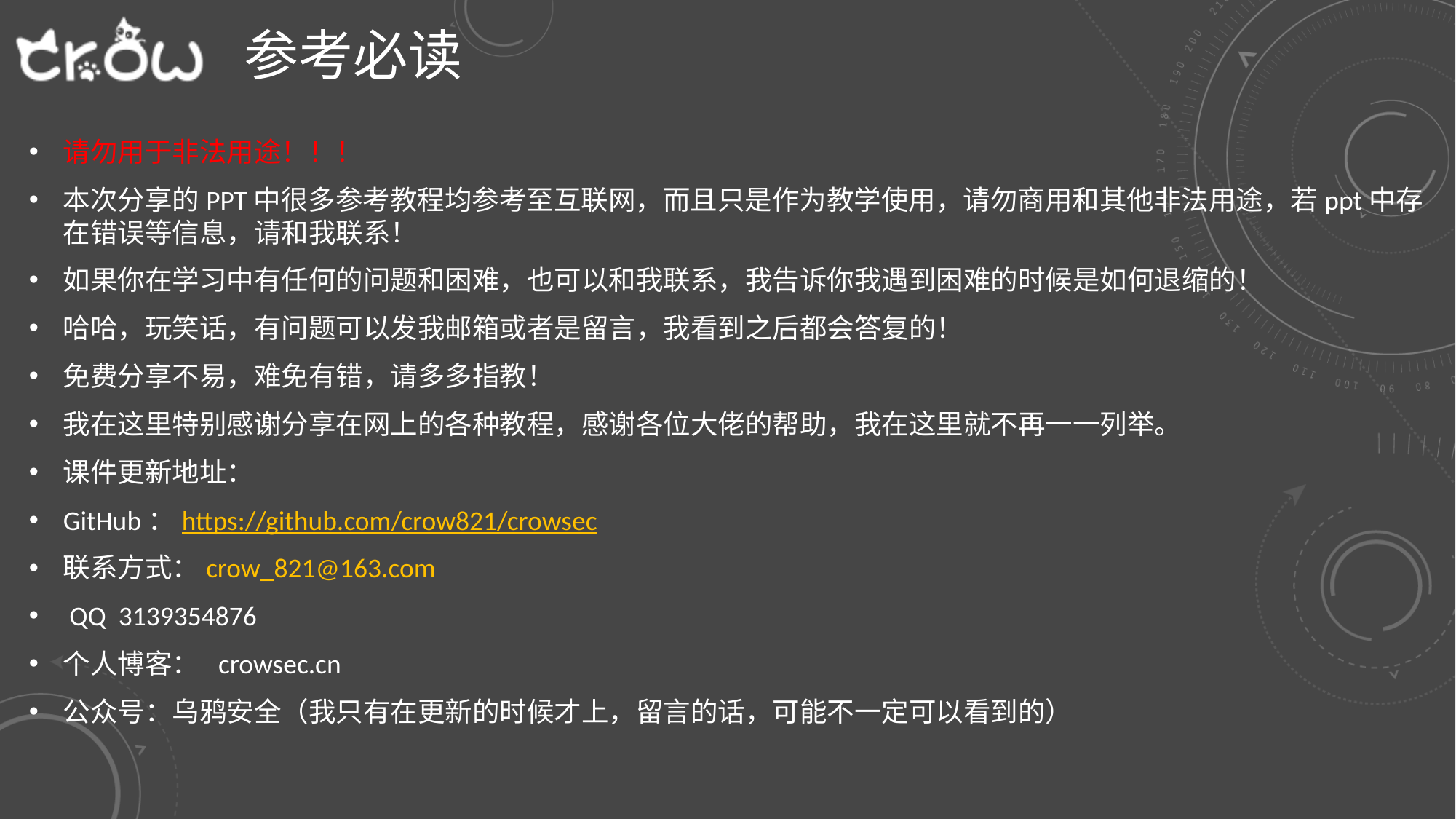

参考必读
请勿用于非法用途！！！
本次分享的PPT中很多参考教程均参考至互联网，而且只是作为教学使用，请勿商用和其他非法用途，若ppt中存在错误等信息，请和我联系！
如果你在学习中有任何的问题和困难，也可以和我联系，我告诉你我遇到困难的时候是如何退缩的！
哈哈，玩笑话，有问题可以发我邮箱或者是留言，我看到之后都会答复的！
免费分享不易，难免有错，请多多指教！
我在这里特别感谢分享在网上的各种教程，感谢各位大佬的帮助，我在这里就不再一一列举。
课件更新地址：
GitHub：https://github.com/crow821/crowsec
联系方式：crow_821@163.com
 QQ  3139354876
个人博客：  crowsec.cn
公众号：乌鸦安全（我只有在更新的时候才上，留言的话，可能不一定可以看到的）